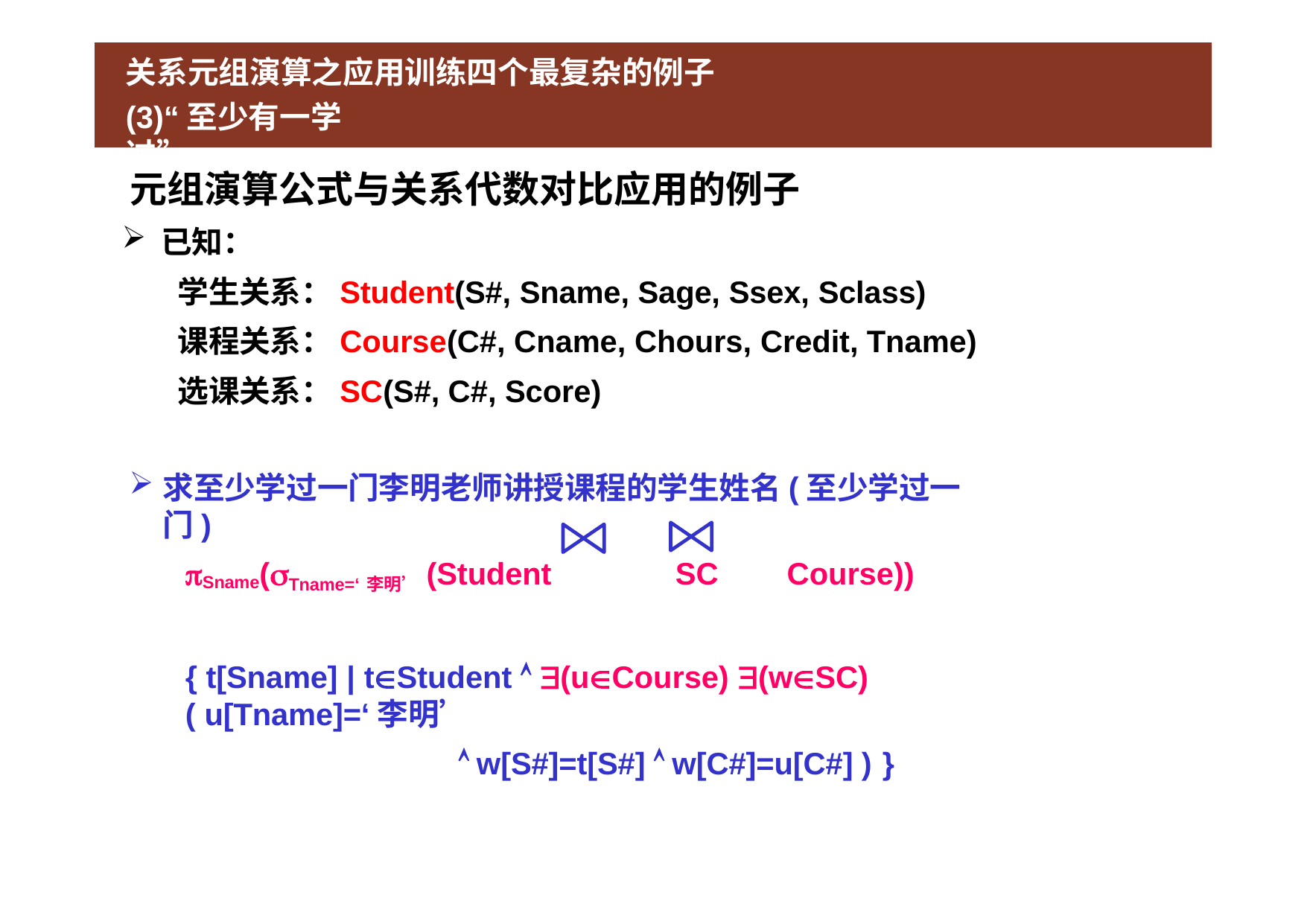

# 关系元组演算之应用训练四个最复杂的例子
(3)“至少有一学过”
元组演算公式与关系代数对比应用的例子
已知：
学生关系：Student(S#, Sname, Sage, Ssex, Sclass)
课程关系：Course(C#, Cname, Chours, Credit, Tname)
选课关系：SC(S#, C#, Score)

求至少学过一门李明老师讲授课程的学生姓名(至少学过一门)
πSname(σTname=‘李明’(Student	SC	Course))

{ t[Sname] | t∈Student ∧ ∃(u∈Course) ∃(w∈SC)( u[Tname]=‘李明’
∧ w[S#]=t[S#] ∧ w[C#]=u[C#] ) }